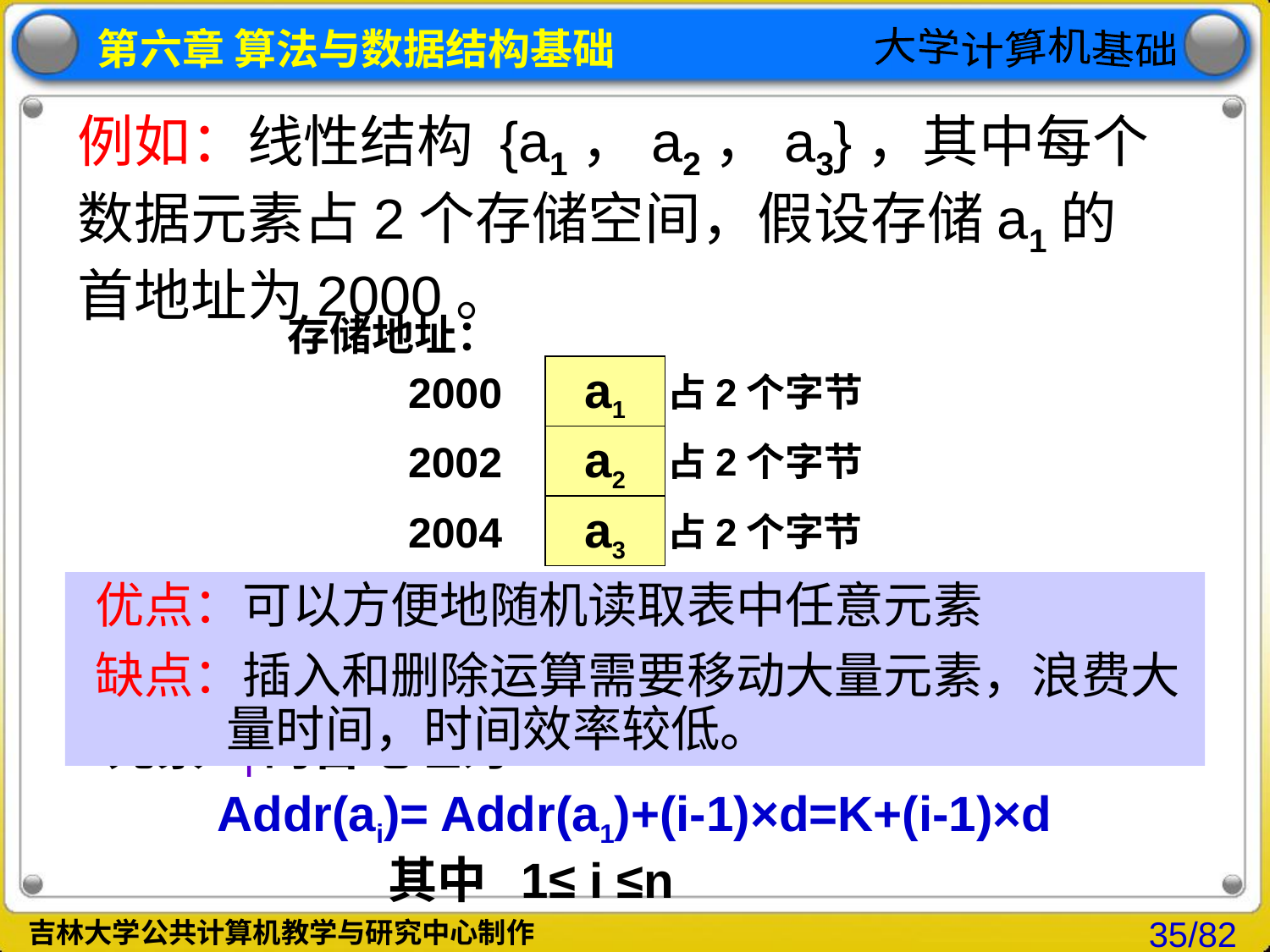

# 例如：线性结构 {a1，a2，a3}，其中每个数据元素占2个存储空间，假设存储a1的首地址为2000。
存储地址：
2000
a1
占2个字节
2002
占2个字节
a2
占2个字节
2004
a3
优点：可以方便地随机读取表中任意元素
缺点：插入和删除运算需要移动大量元素，浪费大
            量时间，时间效率较低。
结论：假设一个数据元素占用d个字节,线性表的首地址Addr(a1)为K，则存储任意一个数据元素ai的首地址为:
        Addr(ai)= Addr(a1)+(i-1)×d=K+(i-1)×d
                        其中  1≤ i ≤n
35/82